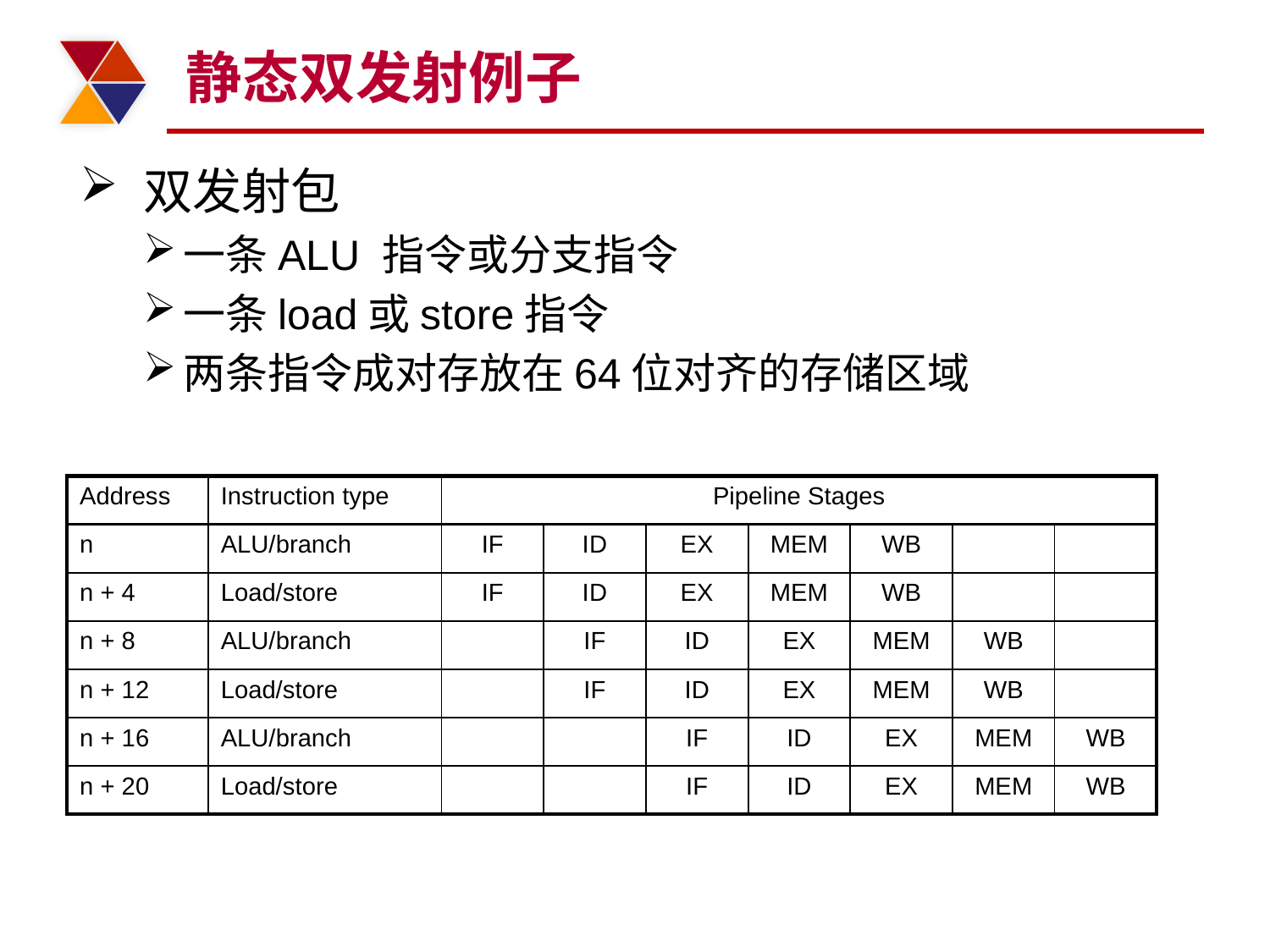

# 静态双发射例子
双发射包
一条ALU 指令或分支指令
一条load或store指令
两条指令成对存放在64位对齐的存储区域

| Address | Instruction type | Pipeline Stages |  |  |  |  |  |  |
| --- | --- | --- | --- | --- | --- | --- | --- | --- |
| n | ALU/branch | IF | ID | EX | MEM | WB |  |  |
| n + 4 | Load/store | IF | ID | EX | MEM | WB |  |  |
| n + 8 | ALU/branch |  | IF | ID | EX | MEM | WB |  |
| n + 12 | Load/store |  | IF | ID | EX | MEM | WB |  |
| n + 16 | ALU/branch |  |  | IF | ID | EX | MEM | WB |
| n + 20 | Load/store |  |  | IF | ID | EX | MEM | WB |